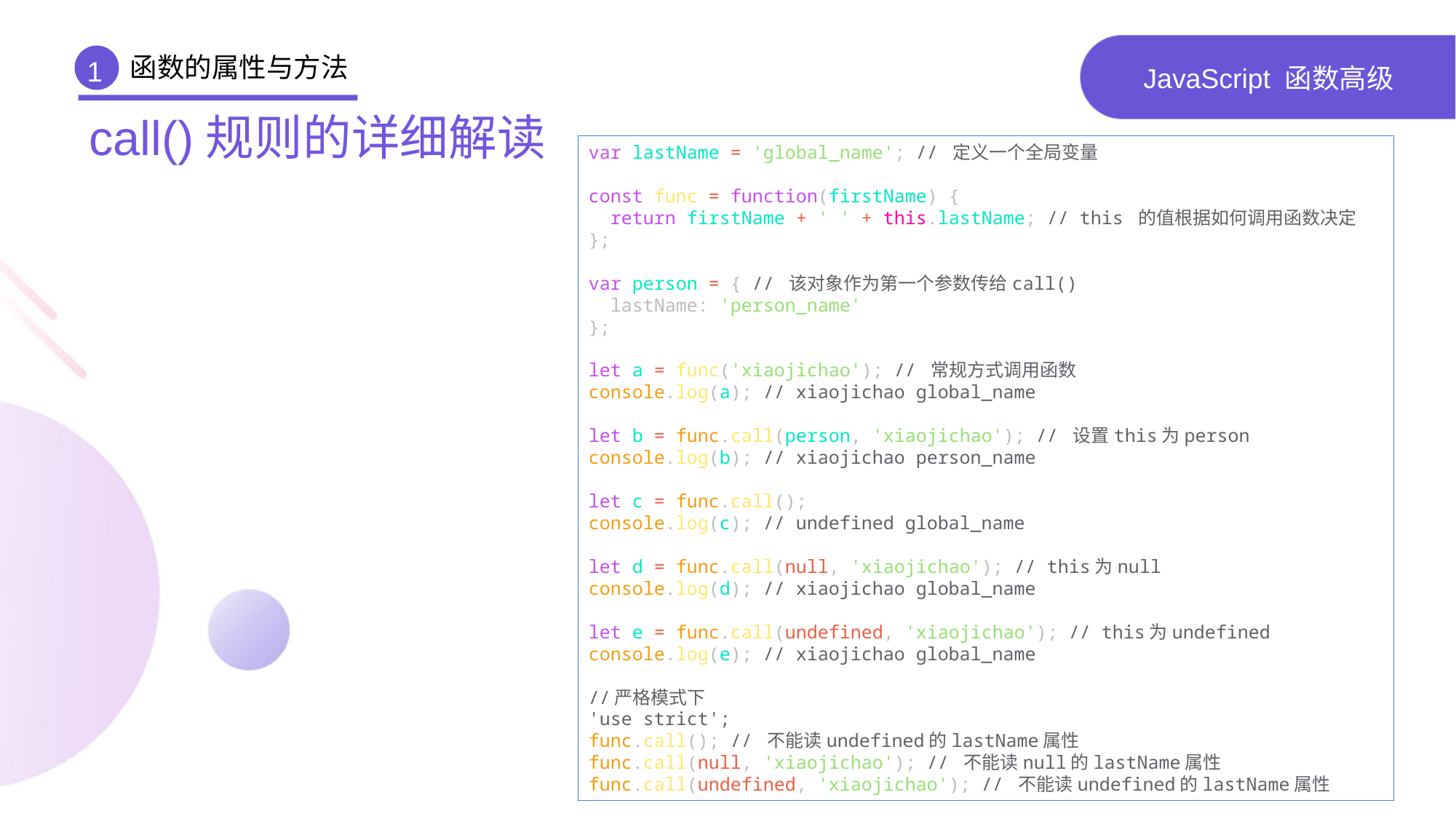

函数的属性与方法
1
# JavaScript 函数高级
call()规则的详细解读

var lastName = 'global_name'; // 定义一个全局变量
const func = function(firstName) {
  return firstName + ' ' + this.lastName; // this 的值根据如何调用函数决定
};
var person = { // 该对象作为第一个参数传给call()
  lastName: 'person_name'
};
let a = func('xiaojichao'); // 常规方式调用函数
console.log(a); // xiaojichao global_name
let b = func.call(person, 'xiaojichao'); // 设置this为person
console.log(b); // xiaojichao person_name
let c = func.call();
console.log(c); // undefined global_name
let d = func.call(null, 'xiaojichao'); // this为null
console.log(d); // xiaojichao global_name
let e = func.call(undefined, 'xiaojichao'); // this为undefined
console.log(e); // xiaojichao global_name
//严格模式下
'use strict';
func.call(); // 不能读undefined的lastName属性
func.call(null, 'xiaojichao'); // 不能读null的lastName属性
func.call(undefined, 'xiaojichao'); // 不能读undefined的lastName属性